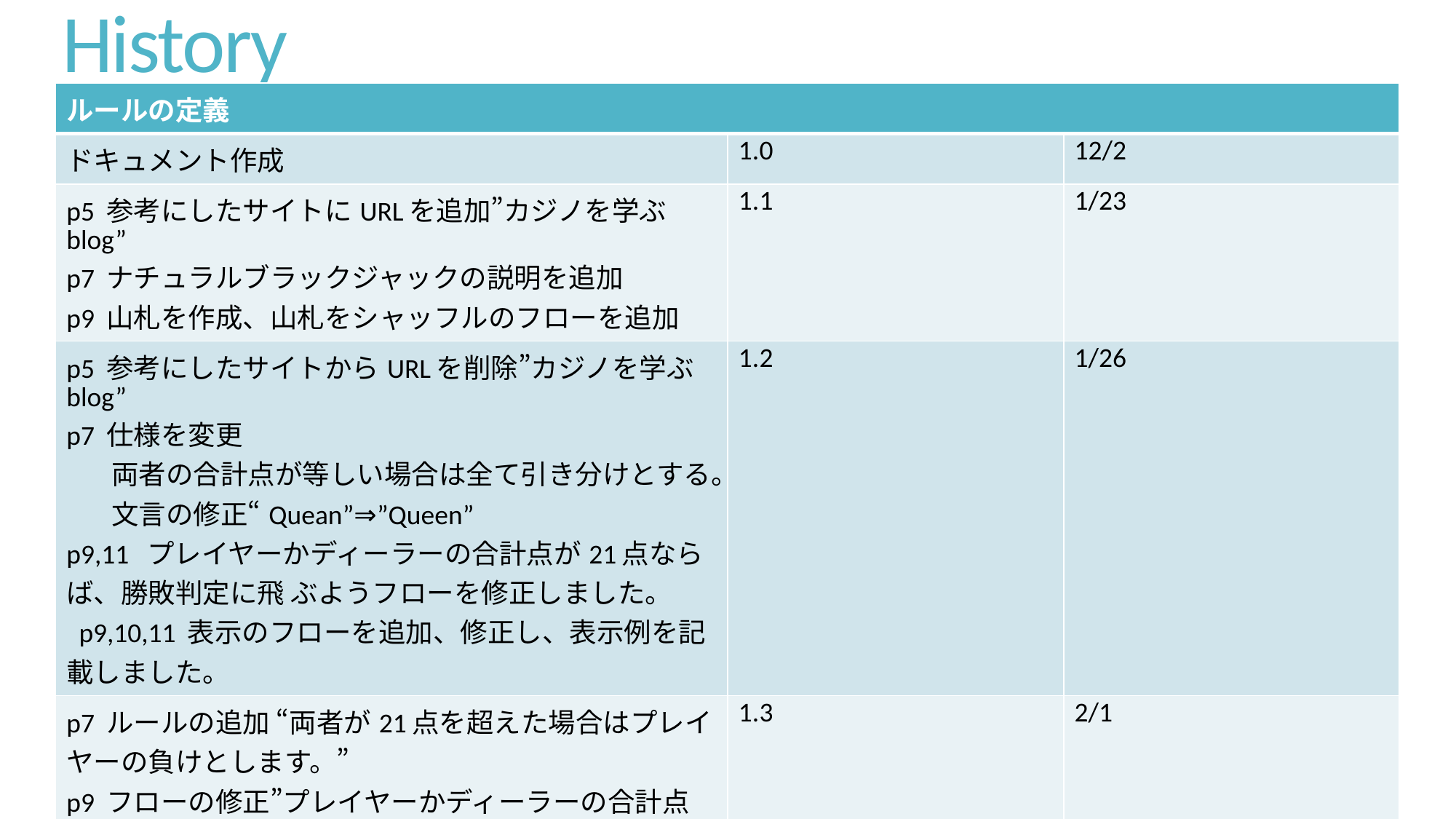

History
| ルールの定義 |  |  |
| --- | --- | --- |
| ドキュメント作成 | 1.0 | 12/2 |
| p5 参考にしたサイトにURLを追加”カジノを学ぶblog” p7 ナチュラルブラックジャックの説明を追加 p9 山札を作成、山札をシャッフルのフローを追加 | 1.1 | 1/23 |
| p5 参考にしたサイトからURLを削除”カジノを学ぶblog” p7 仕様を変更 両者の合計点が等しい場合は全て引き分けとする。 文言の修正“Quean”⇒”Queen” p9,11 プレイヤーかディーラーの合計点が21点ならば、勝敗判定に飛 ぶようフローを修正しました。 p9,10,11 表示のフローを追加、修正し、表示例を記載しました。 | 1.2 | 1/26 |
| p7 ルールの追加 “両者が21点を超えた場合はプレイヤーの負けとします。” p9 フローの修正”プレイヤーかディーラーの合計点が21点”⇒”プレイヤーの合計点が21点” p9,11 結合子Cの表記をA,Bと合わせました。 | 1.3 | 2/1 |
| p9 プレイヤーの合計点が21点だったときのフローを変更 p10,11 不要な文字の削除 | 1.4 | 2/3 |